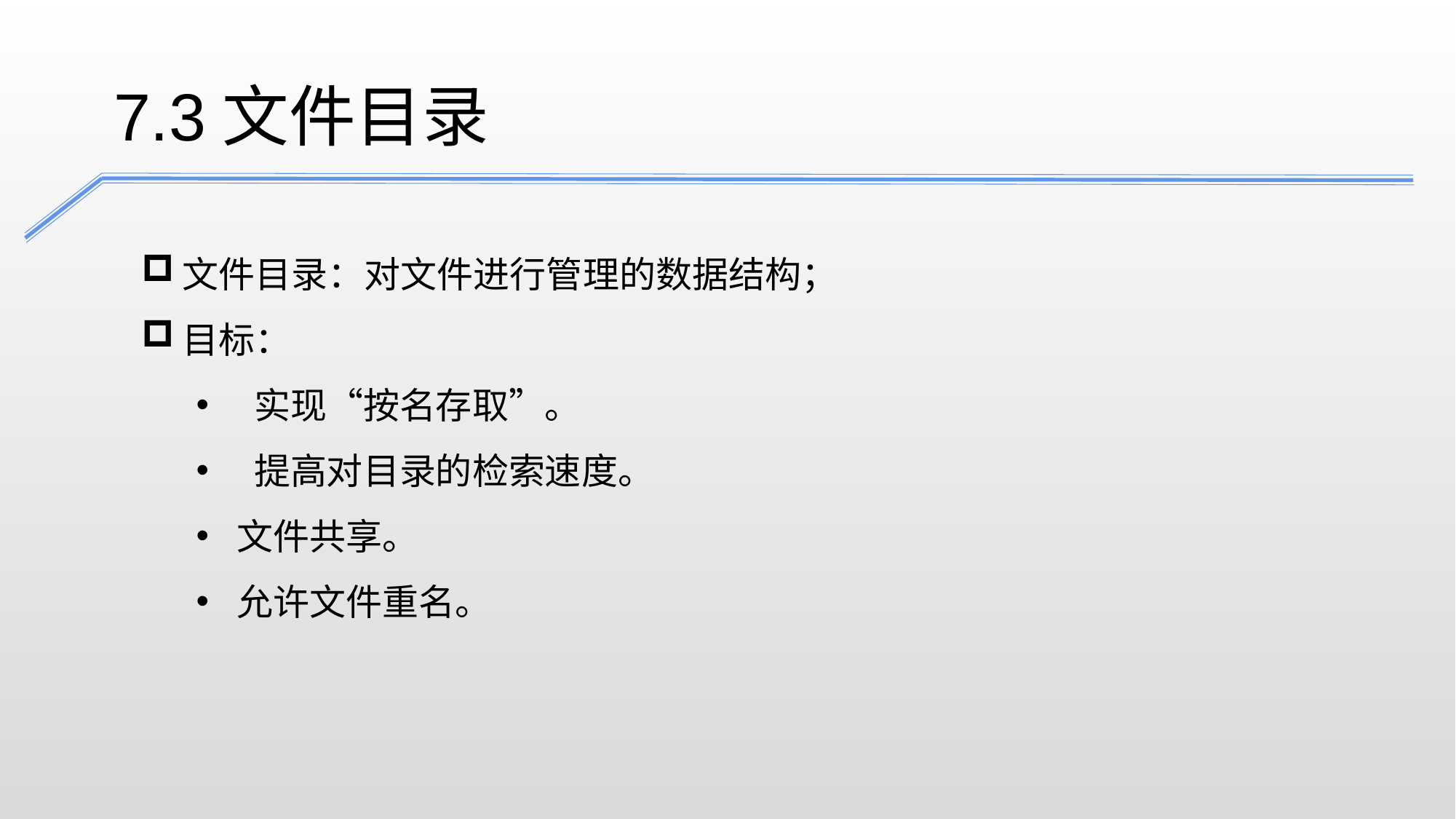

7.3文件目录
文件目录：对文件进行管理的数据结构；
目标：
 实现“按名存取”。
 提高对目录的检索速度。
文件共享。
允许文件重名。